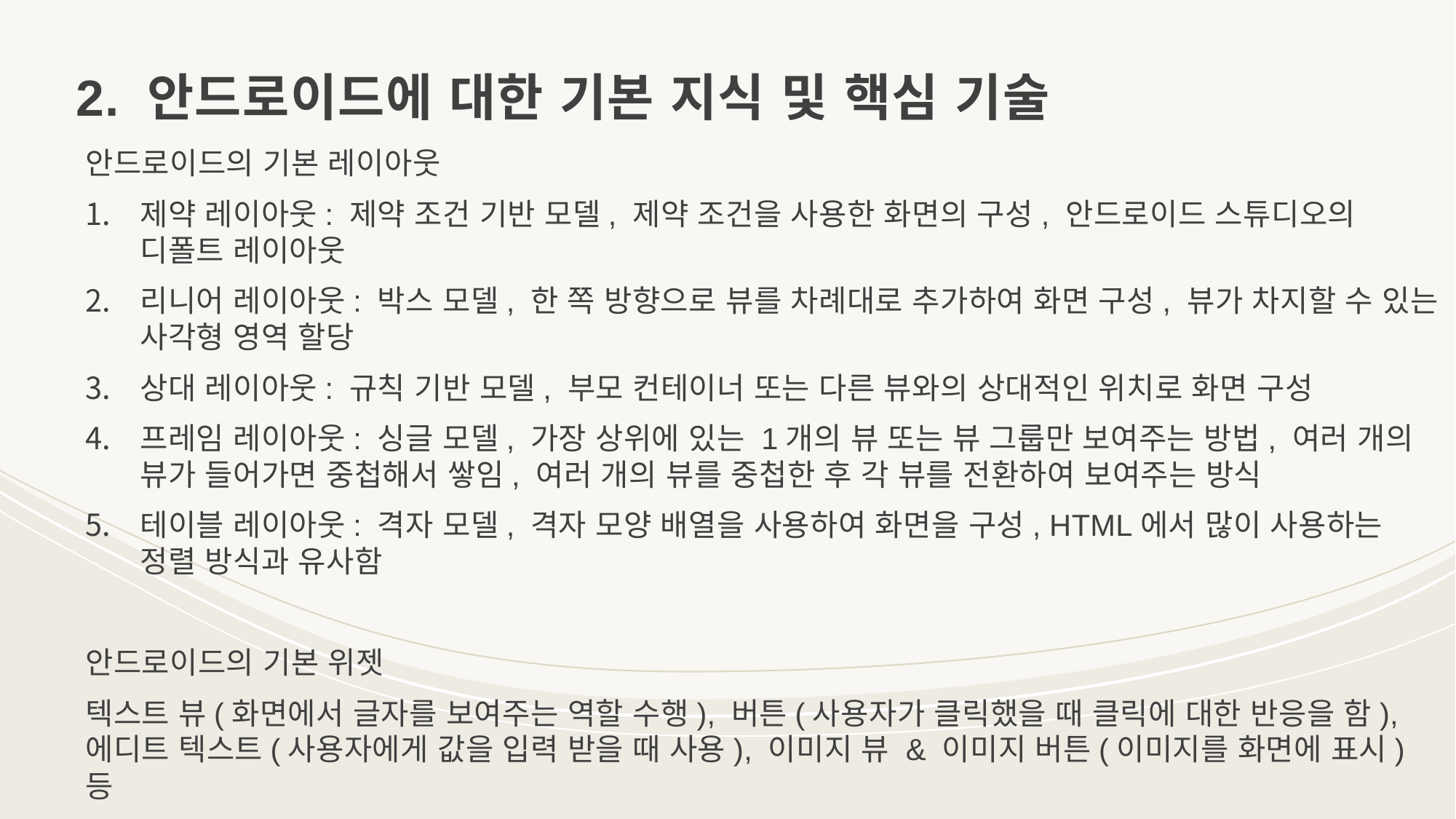

# 2. 안드로이드에 대한 기본 지식 및 핵심 기술
안드로이드의 기본 레이아웃
제약 레이아웃: 제약 조건 기반 모델, 제약 조건을 사용한 화면의 구성, 안드로이드 스튜디오의 디폴트 레이아웃
리니어 레이아웃: 박스 모델, 한 쪽 방향으로 뷰를 차례대로 추가하여 화면 구성, 뷰가 차지할 수 있는 사각형 영역 할당
상대 레이아웃: 규칙 기반 모델, 부모 컨테이너 또는 다른 뷰와의 상대적인 위치로 화면 구성
프레임 레이아웃: 싱글 모델, 가장 상위에 있는 1개의 뷰 또는 뷰 그룹만 보여주는 방법, 여러 개의 뷰가 들어가면 중첩해서 쌓임, 여러 개의 뷰를 중첩한 후 각 뷰를 전환하여 보여주는 방식
테이블 레이아웃: 격자 모델, 격자 모양 배열을 사용하여 화면을 구성, HTML에서 많이 사용하는 정렬 방식과 유사함

안드로이드의 기본 위젯
텍스트 뷰(화면에서 글자를 보여주는 역할 수행), 버튼(사용자가 클릭했을 때 클릭에 대한 반응을 함), 에디트 텍스트(사용자에게 값을 입력 받을 때 사용), 이미지 뷰 & 이미지 버튼(이미지를 화면에 표시) 등